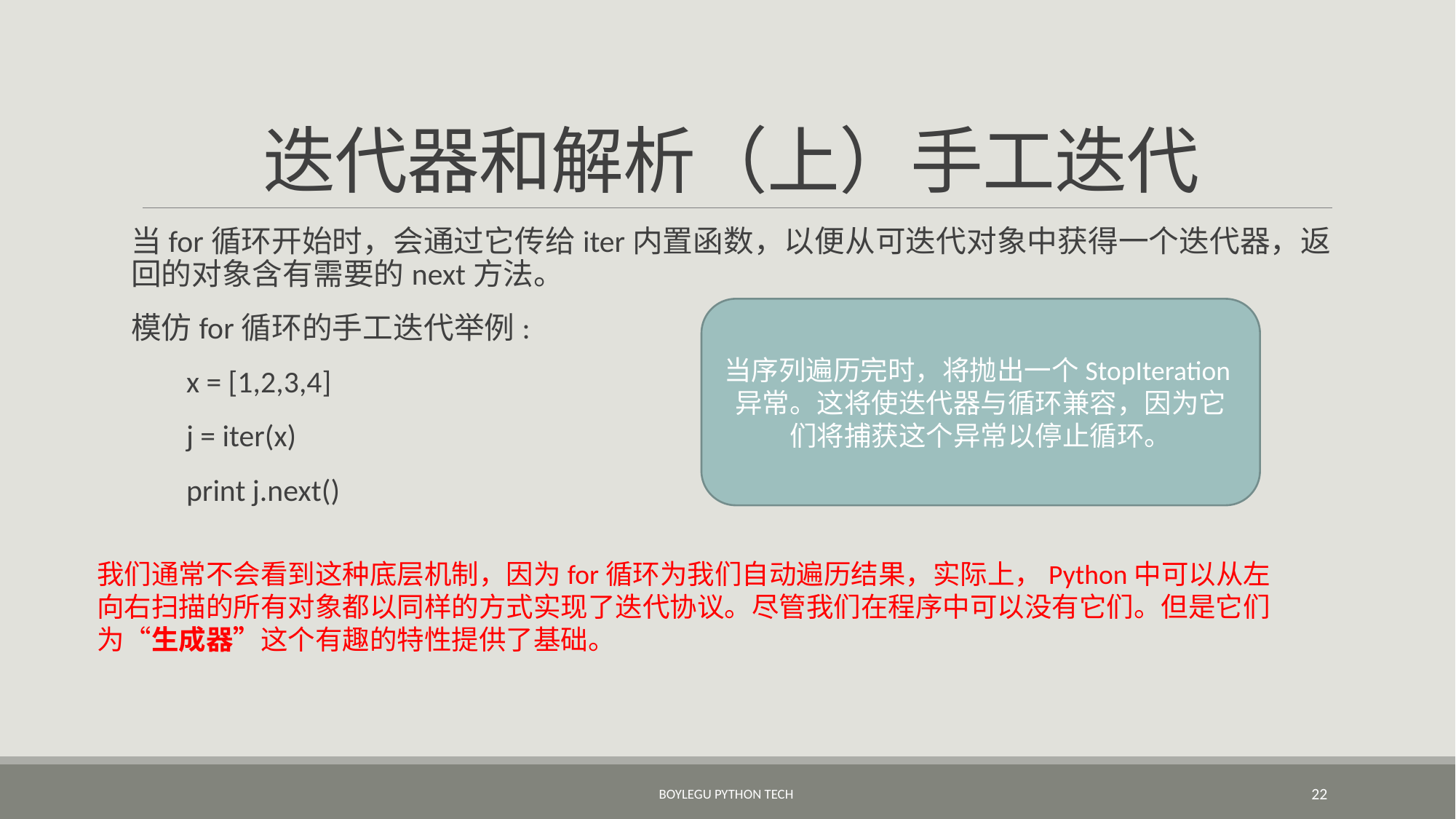

# 迭代器和解析（上）手工迭代
当for循环开始时，会通过它传给iter内置函数，以便从可迭代对象中获得一个迭代器，返回的对象含有需要的next方法。
模仿for循环的手工迭代举例:
        x = [1,2,3,4]
        j = iter(x)
        print j.next()
当序列遍历完时，将抛出一个StopIteration异常。这将使迭代器与循环兼容，因为它们将捕获这个异常以停止循环。
我们通常不会看到这种底层机制，因为for循环为我们自动遍历结果，实际上，Python中可以从左向右扫描的所有对象都以同样的方式实现了迭代协议。尽管我们在程序中可以没有它们。但是它们为“生成器”这个有趣的特性提供了基础。
BoyleGu Python Tech
22